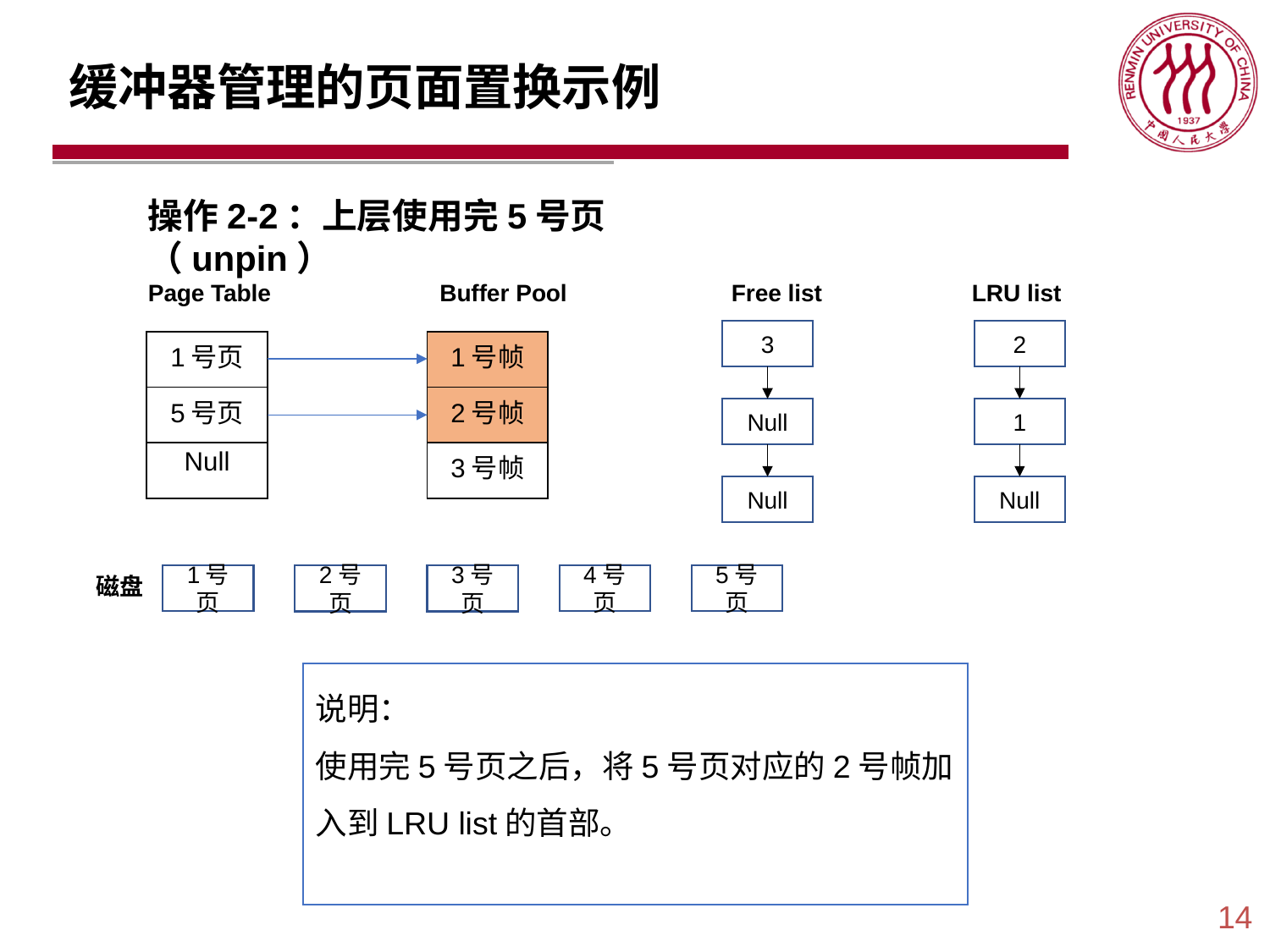

# 缓冲器管理的页面置换示例
操作2-2：上层使用完5号页（unpin）
LRU list
Page Table
Buffer Pool
Free list
3
2
| 1号页 |
| --- |
| 5号页 |
| Null |
| 1号帧 |
| --- |
| 2号帧 |
| 3号帧 |
Null
1
Null
Null
磁盘
5号页
4号页
1号页
3号页
2号页
说明：
使用完5号页之后，将5号页对应的2号帧加入到LRU list的首部。